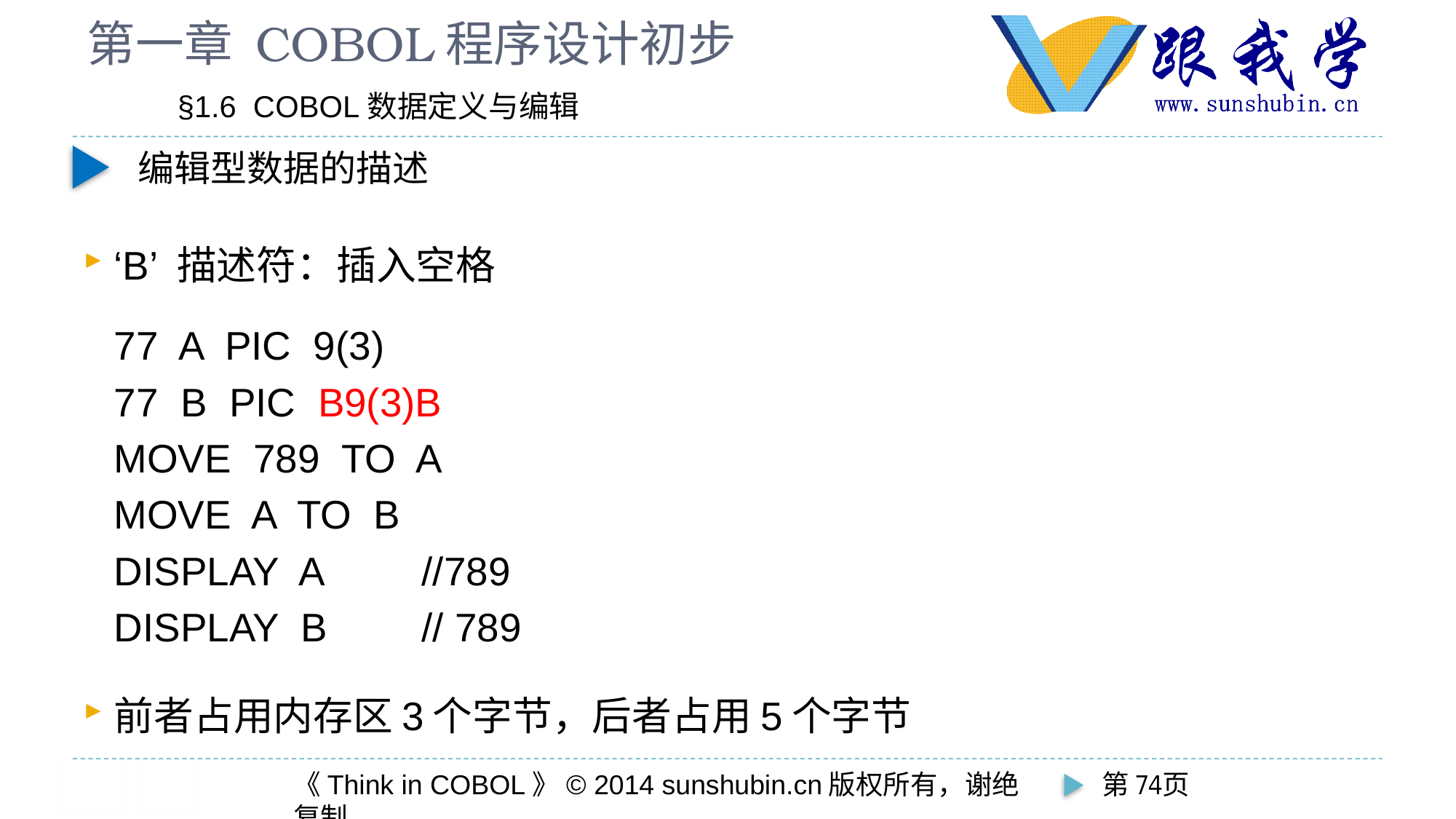

# 第一章 COBOL程序设计初步
 §1.6  COBOL数据定义与编辑
编辑型数据的描述

‘B’ 描述符：插入空格

	77  A  PIC  9(3)
	77  B  PIC  B9(3)B
	MOVE  789  TO  A
	MOVE  A  TO  B
	DISPLAY  A		//789
	DISPLAY  B		// 789

前者占用内存区3个字节，后者占用5个字节